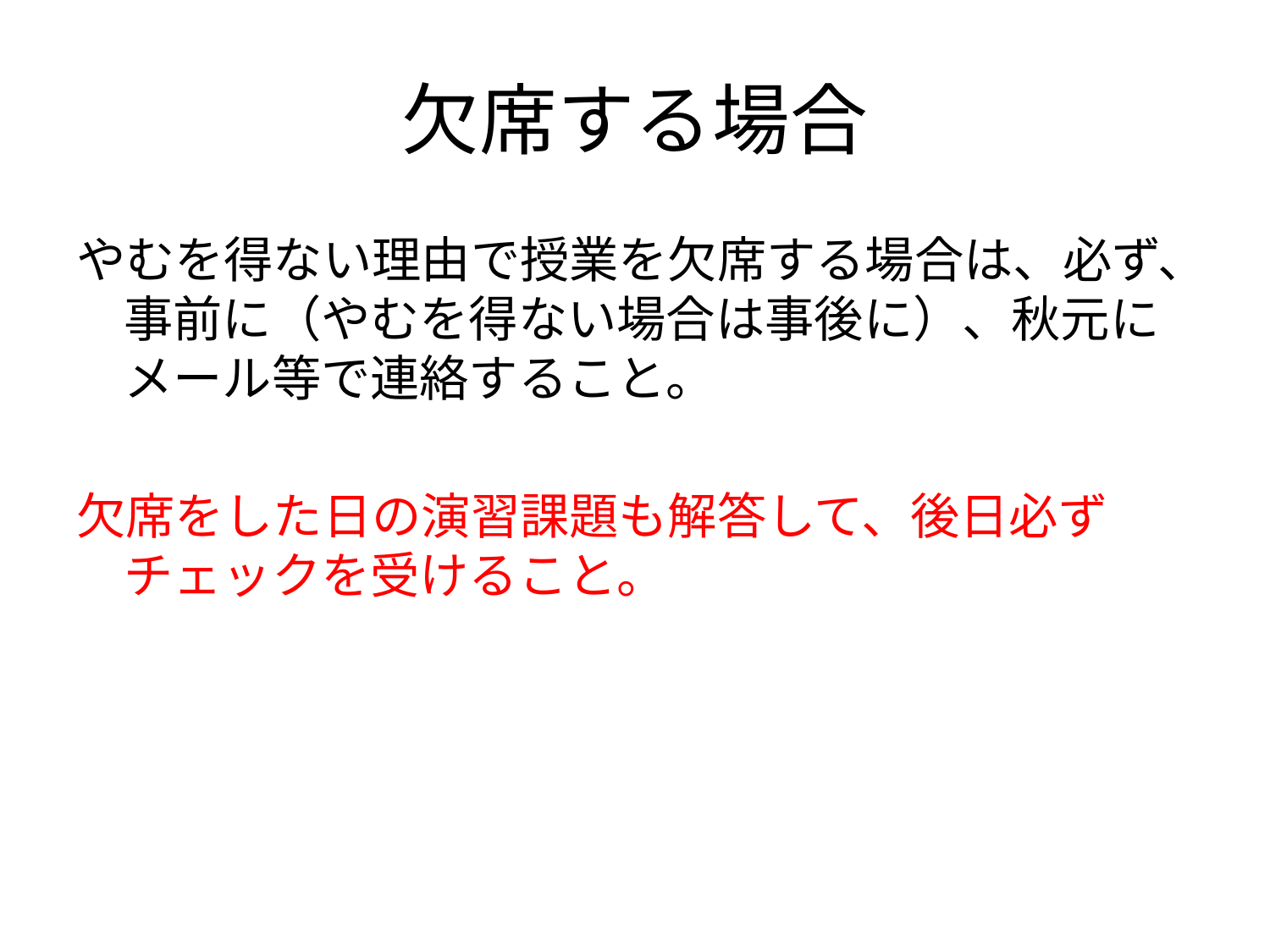

# 欠席する場合
やむを得ない理由で授業を欠席する場合は、必ず、事前に（やむを得ない場合は事後に）、秋元にメール等で連絡すること。

欠席をした日の演習課題も解答して、後日必ずチェックを受けること。